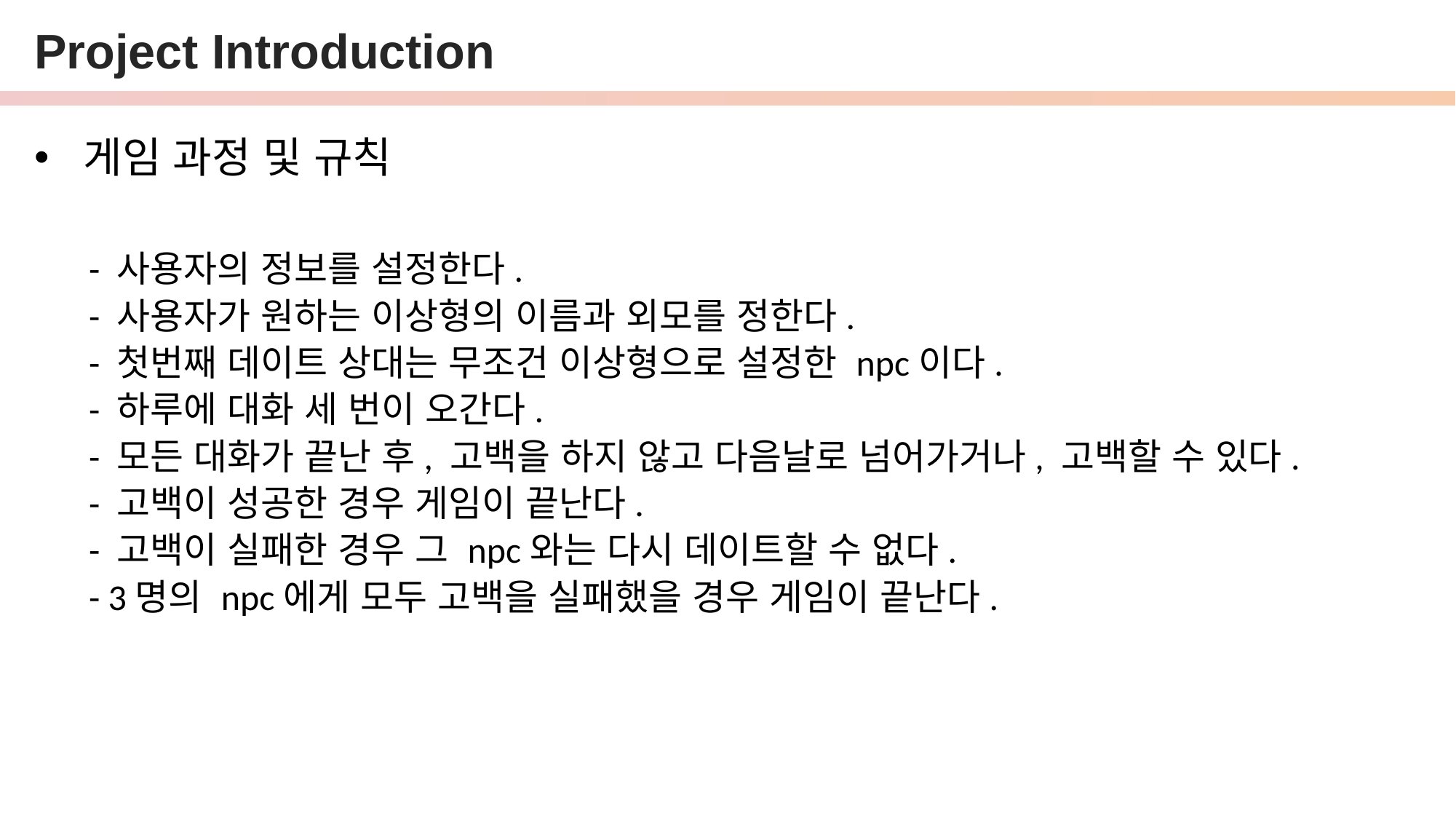

# Project Introduction
 게임 과정 및 규칙

- 사용자의 정보를 설정한다.
- 사용자가 원하는 이상형의 이름과 외모를 정한다.
- 첫번째 데이트 상대는 무조건 이상형으로 설정한 npc이다.
- 하루에 대화 세 번이 오간다.
- 모든 대화가 끝난 후, 고백을 하지 않고 다음날로 넘어가거나, 고백할 수 있다.
- 고백이 성공한 경우 게임이 끝난다.
- 고백이 실패한 경우 그 npc와는 다시 데이트할 수 없다.
- 3명의 npc에게 모두 고백을 실패했을 경우 게임이 끝난다.